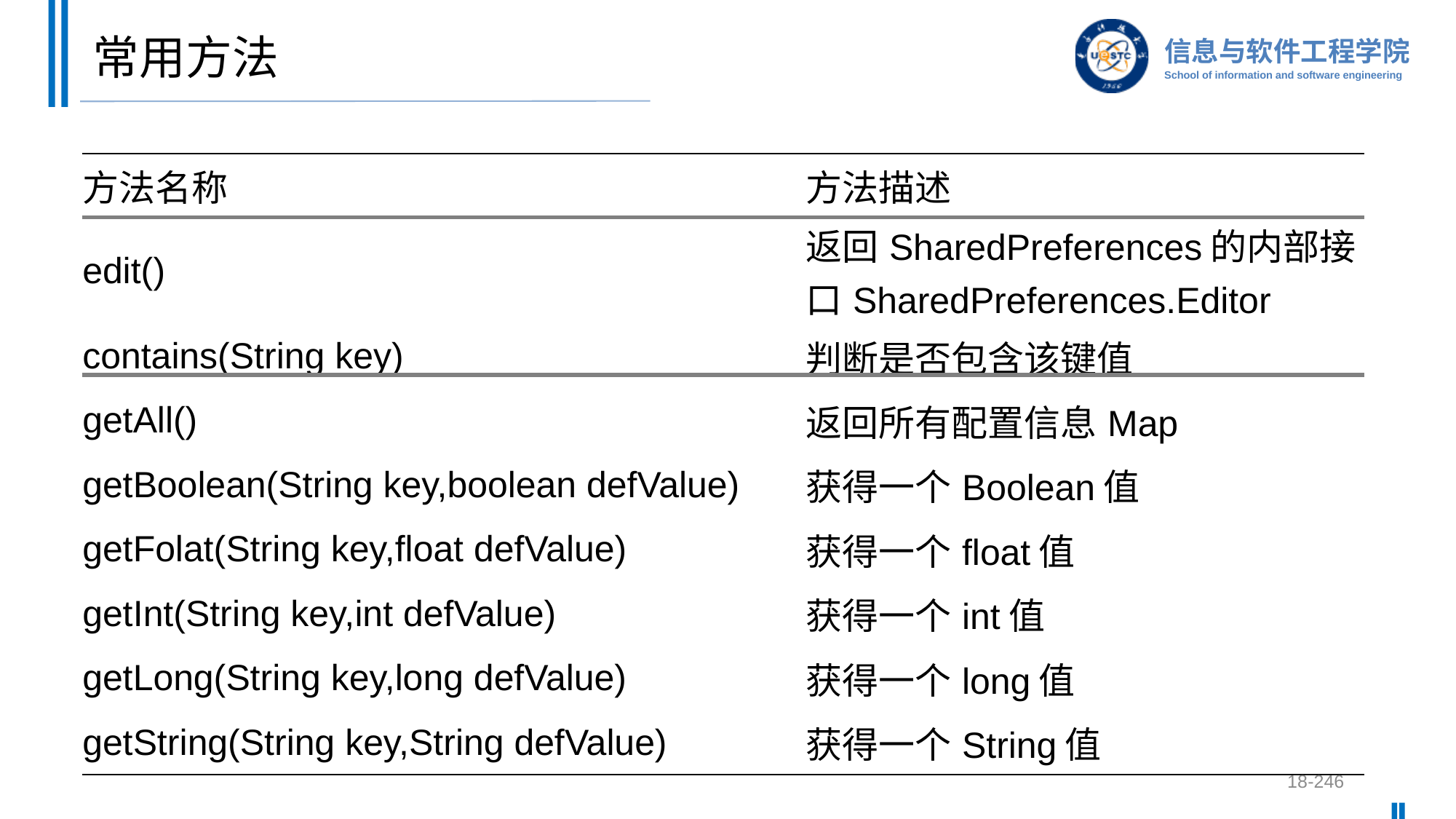

# 常用方法
| 方法名称 | 方法描述 |
| --- | --- |
| edit() | 返回SharedPreferences的内部接口SharedPreferences.Editor |
| contains(String key) | 判断是否包含该键值 |
| getAll() | 返回所有配置信息Map |
| getBoolean(String key,boolean defValue) | 获得一个Boolean值 |
| getFolat(String key,float defValue) | 获得一个float值 |
| getInt(String key,int defValue) | 获得一个int值 |
| getLong(String key,long defValue) | 获得一个long值 |
| getString(String key,String defValue) | 获得一个String值 |
18-246